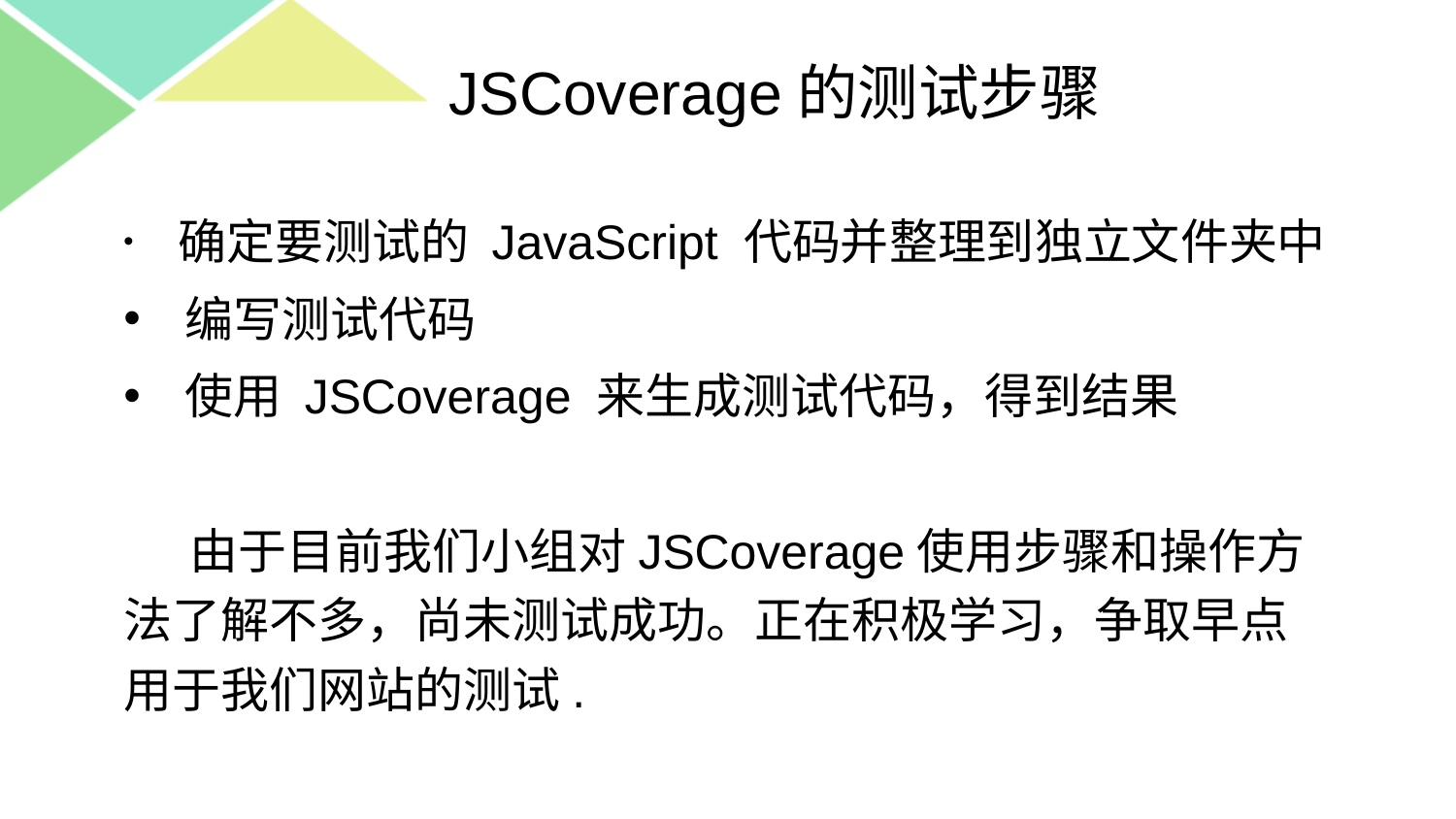

# JSCoverage的测试步骤

      确定要测试的 JavaScript 代码并整理到独立文件夹中
   编写测试代码
   使用 JSCoverage 来生成测试代码，得到结果

     由于目前我们小组对JSCoverage使用步骤和操作方法了解不多，尚未测试成功。正在积极学习，争取早点用于我们网站的测试.